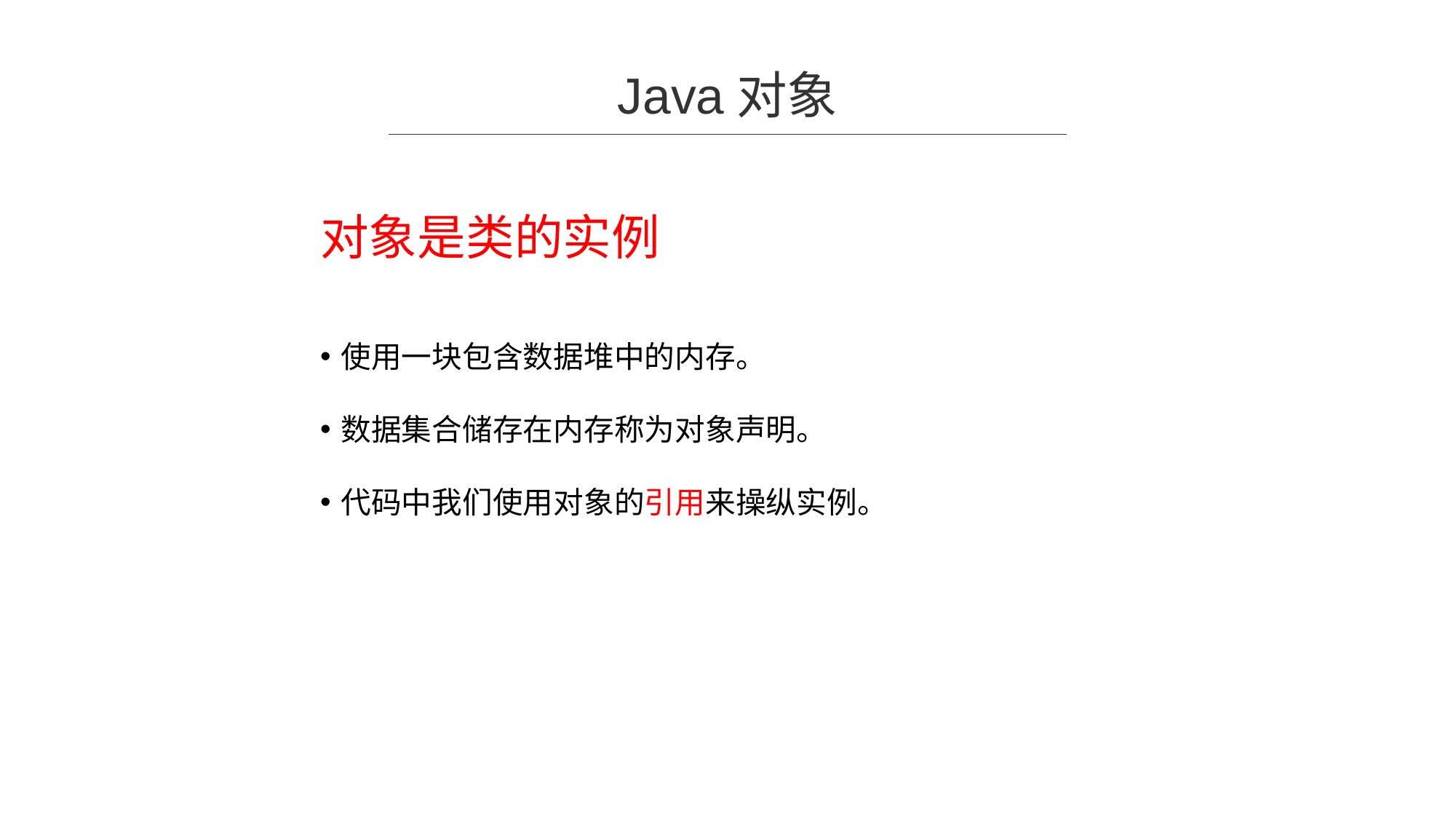

Java对象
对象是类的实例

使用一块包含数据堆中的内存。

数据集合储存在内存称为对象声明。

代码中我们使用对象的引用来操纵实例。